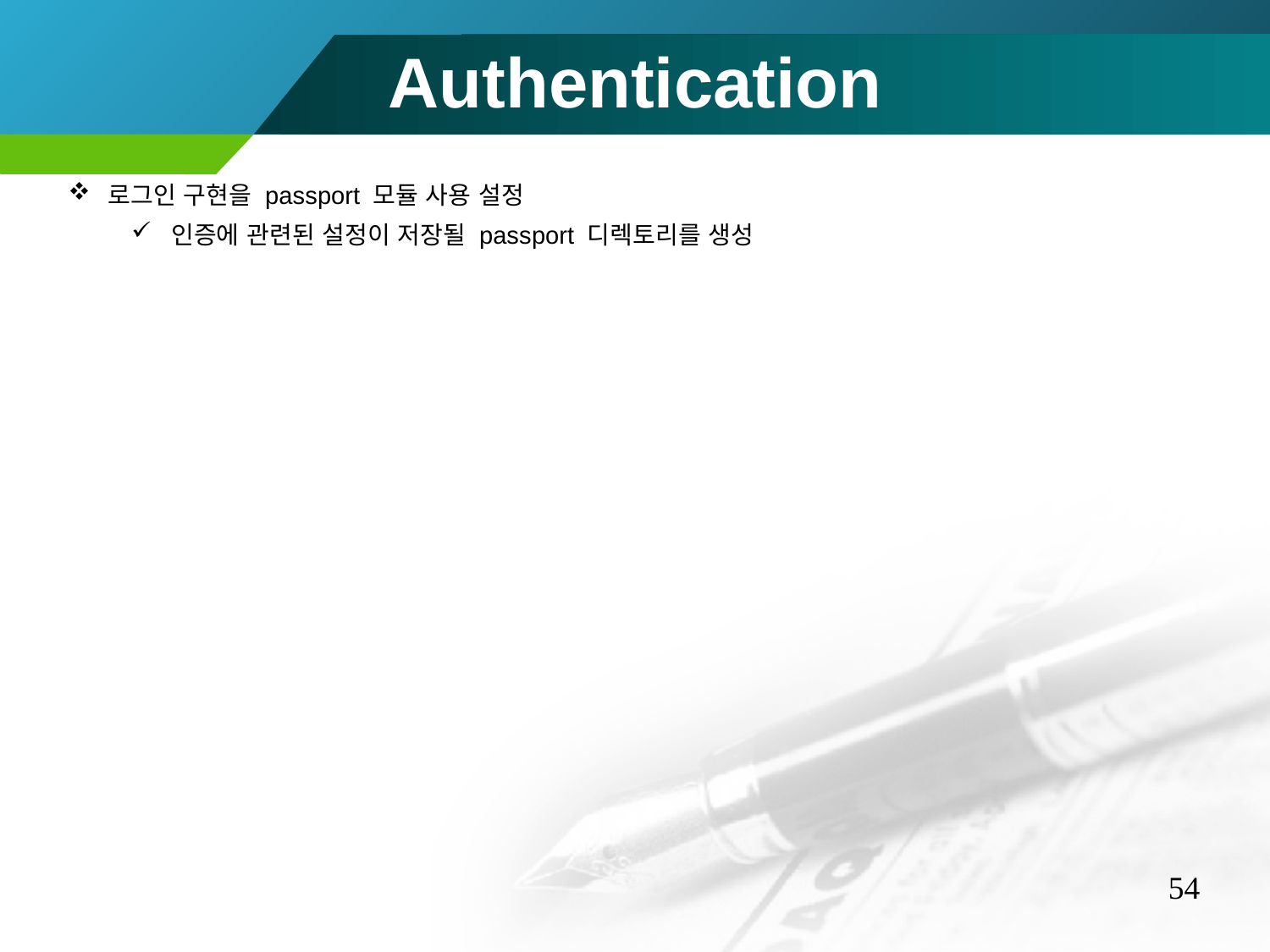

Authentication
로그인 구현을 passport 모듈 사용 설정
인증에 관련된 설정이 저장될 passport 디렉토리를 생성
54